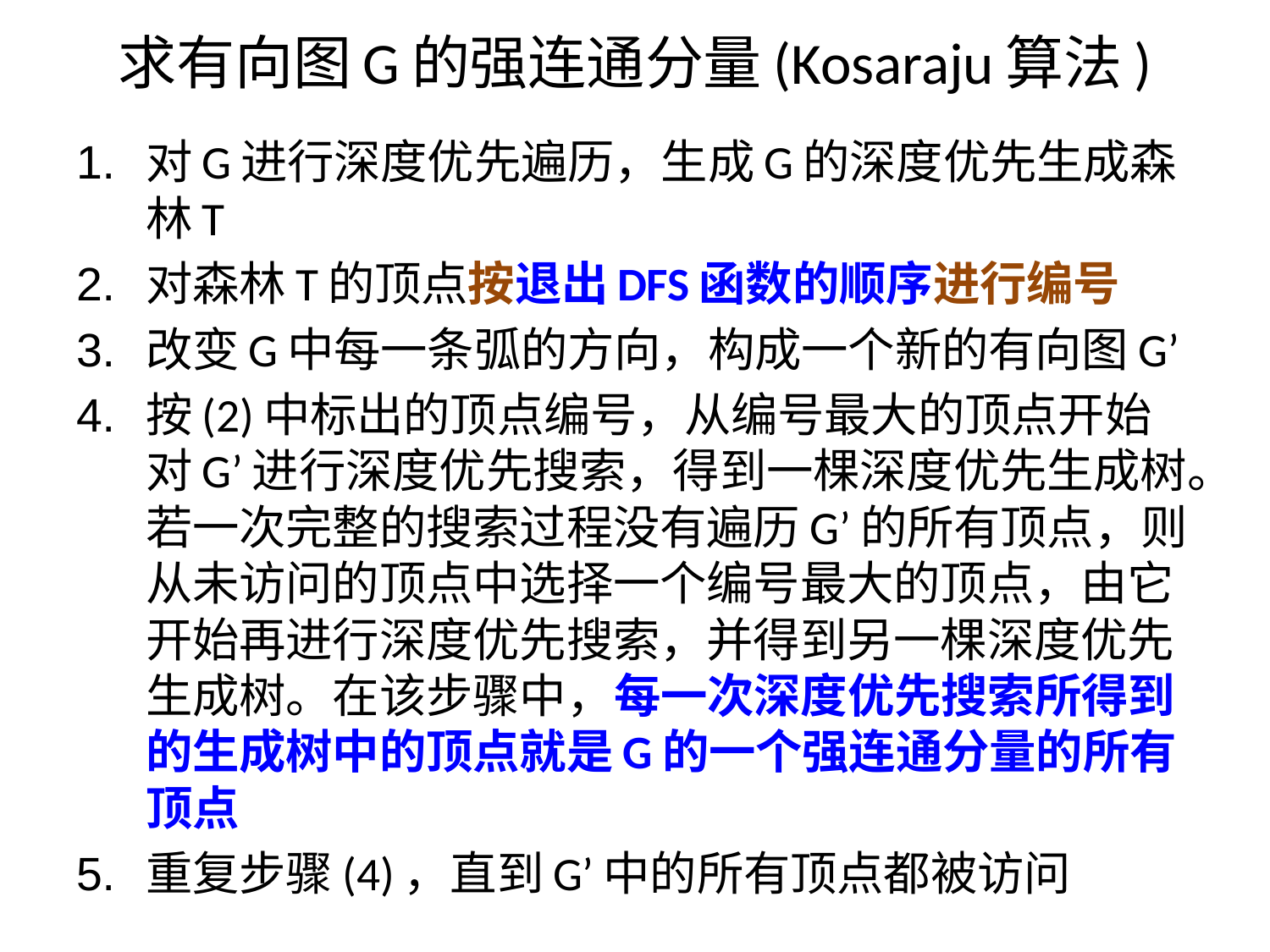

# 求有向图G的强连通分量(Kosaraju算法)
对G进行深度优先遍历，生成G的深度优先生成森林T
对森林T的顶点按退出DFS函数的顺序进行编号
改变G中每一条弧的方向，构成一个新的有向图G’
按(2)中标出的顶点编号，从编号最大的顶点开始对G’进行深度优先搜索，得到一棵深度优先生成树。若一次完整的搜索过程没有遍历G’的所有顶点，则从未访问的顶点中选择一个编号最大的顶点，由它开始再进行深度优先搜索，并得到另一棵深度优先生成树。在该步骤中，每一次深度优先搜索所得到的生成树中的顶点就是G的一个强连通分量的所有顶点
重复步骤(4)，直到G’中的所有顶点都被访问